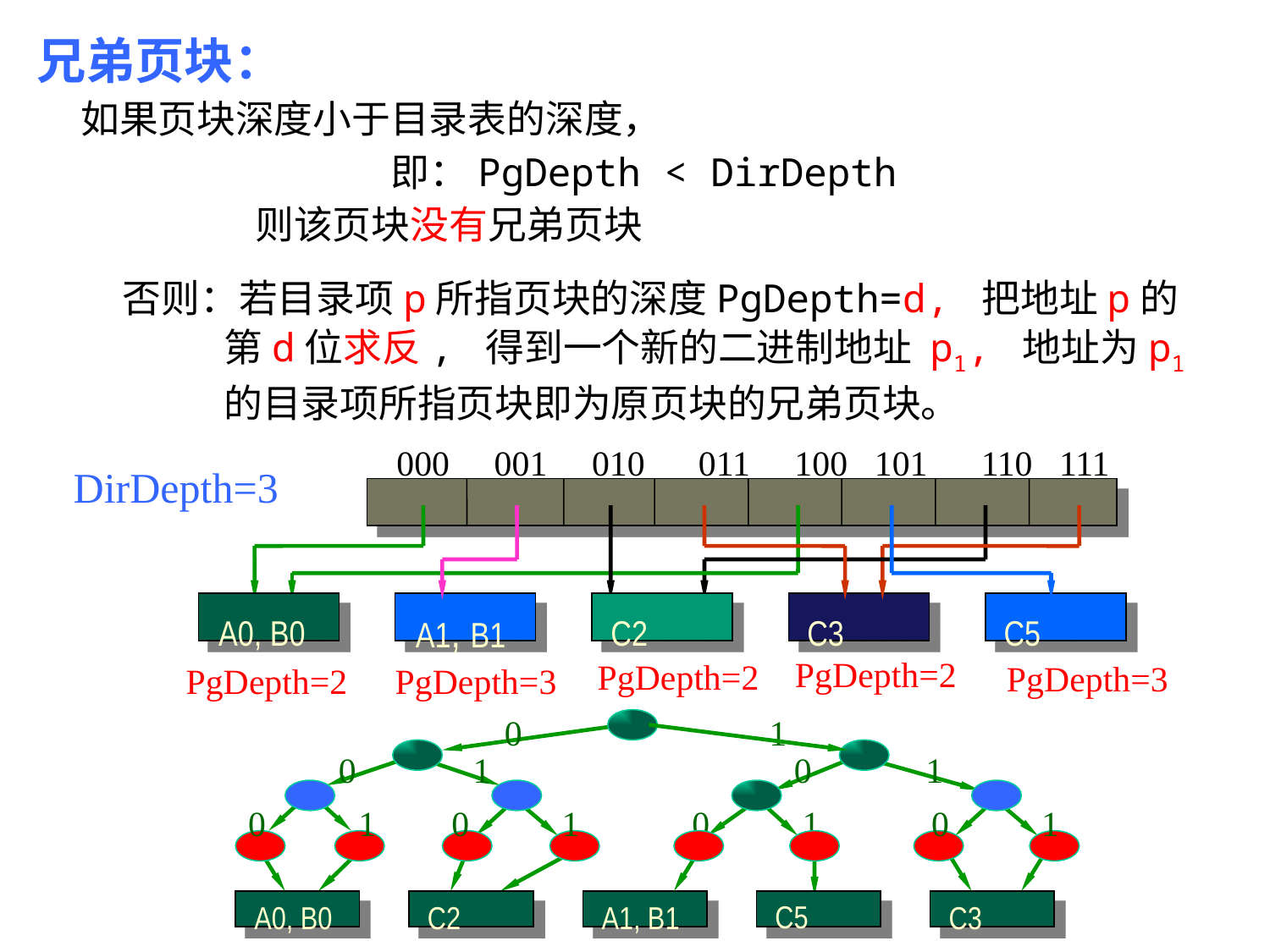

兄弟页块：
    如果页块深度小于目录表的深度，
			     即：PgDepth < DirDepth
		    则该页块没有兄弟页块
否则：若目录项p所指页块的深度PgDepth=d, 把地址p的第d位求反, 得到一个新的二进制地址 p1, 地址为p1的目录项所指页块即为原页块的兄弟页块。
C3
000     001     010      011     100   101      110   111

A1, B1
A0, B0
C2
C3
C5
DirDepth=3
PgDepth=2
PgDepth=2
PgDepth=3
PgDepth=2
PgDepth=3
0
1

0
1
0
1

0
1
0
1
0
1
0
1

C5

A0, B0

C2

A1, B1

C3